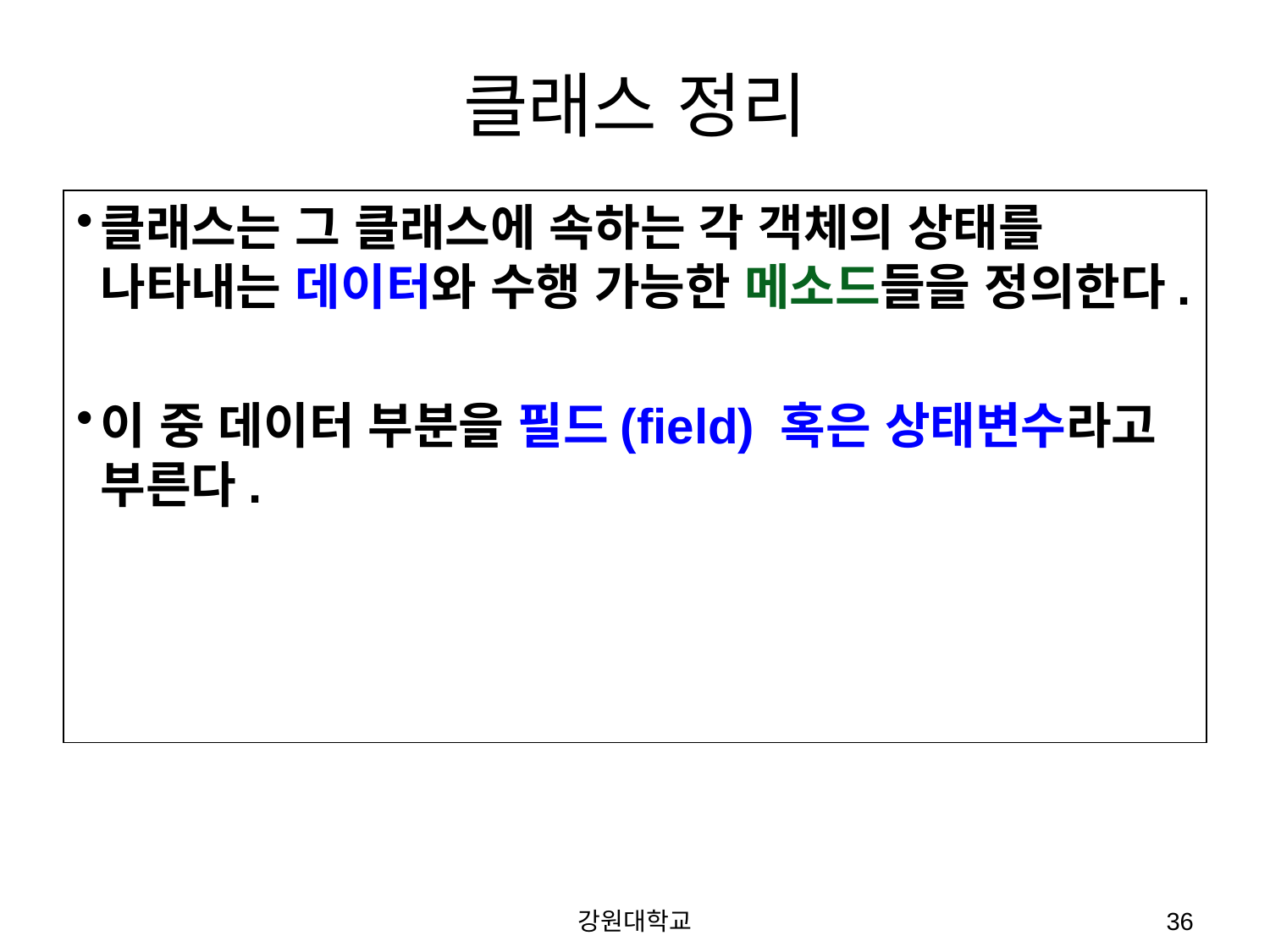

# 클래스 정리
클래스는 그 클래스에 속하는 각 객체의 상태를 나타내는 데이터와 수행 가능한 메소드들을 정의한다.

이 중 데이터 부분을 필드(field) 혹은 상태변수라고 부른다.
강원대학교
36